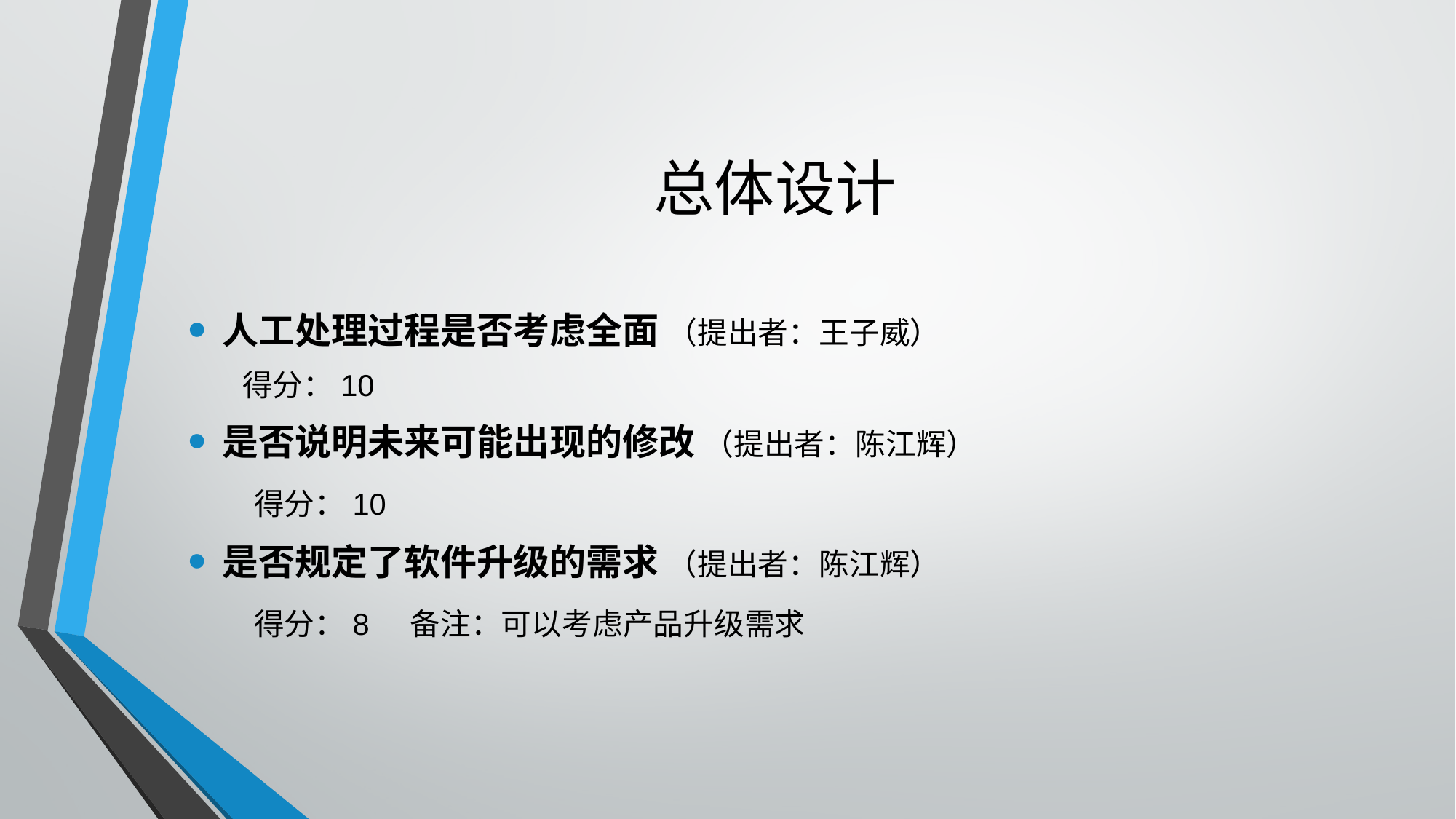

# 总体设计
人工处理过程是否考虑全面 （提出者：王子威）
       得分：10
是否说明未来可能出现的修改 （提出者：陈江辉）
       得分：10
是否规定了软件升级的需求 （提出者：陈江辉）
       得分：8    备注：可以考虑产品升级需求